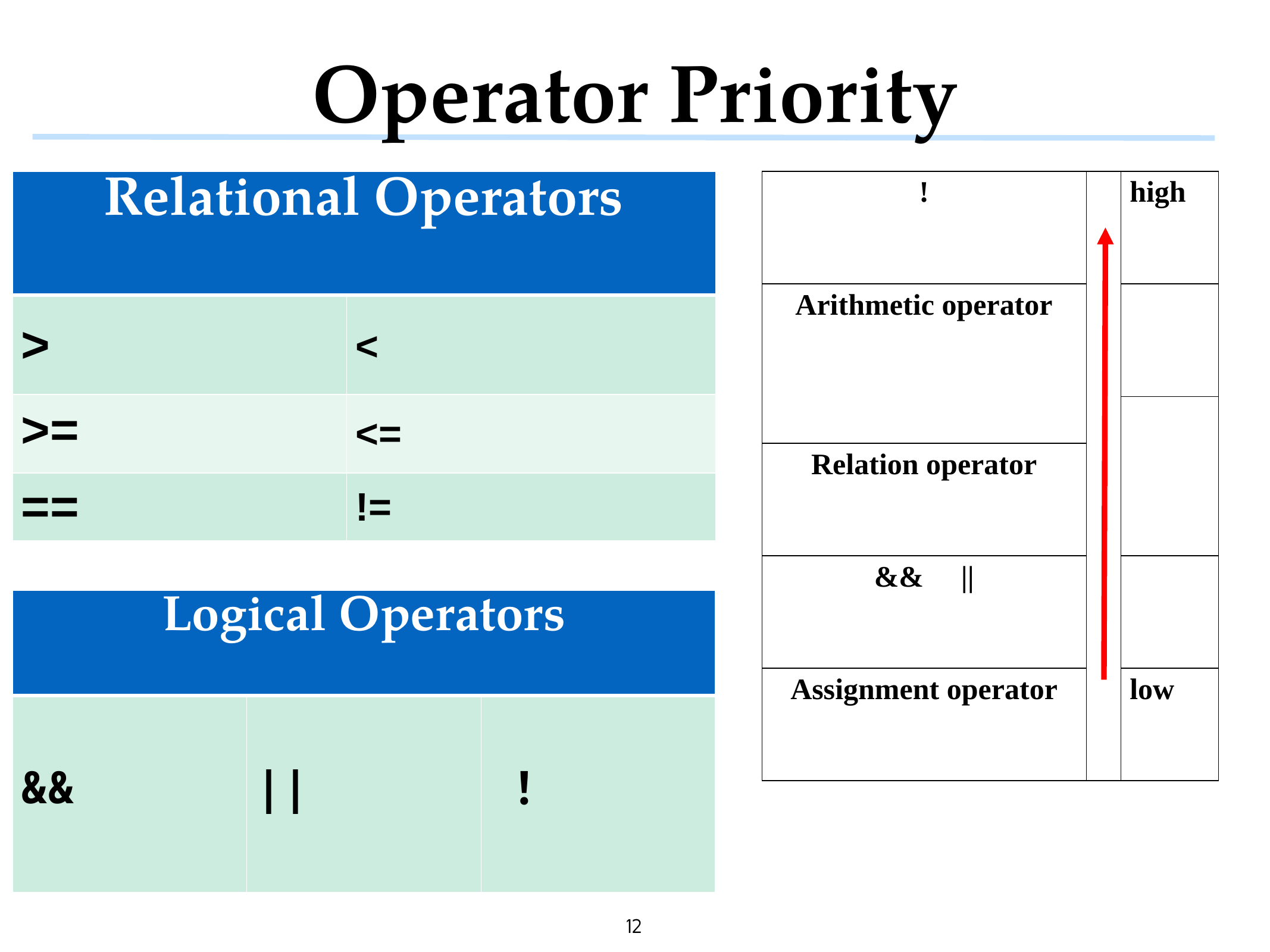

# Operator Priority
| ! |  | high |
| --- | --- | --- |
| Arithmetic operator |  |  |
| 关系运算符 |  |  |
| Relation operator |  |  |
| && || |  |  |
| Assignment operator |  | low |
| Relational Operators |  |
| --- | --- |
| > | < |
| >= | <= |
| == | != |

| Logical Operators |  |  |
| --- | --- | --- |
| && | || | ！ |
12